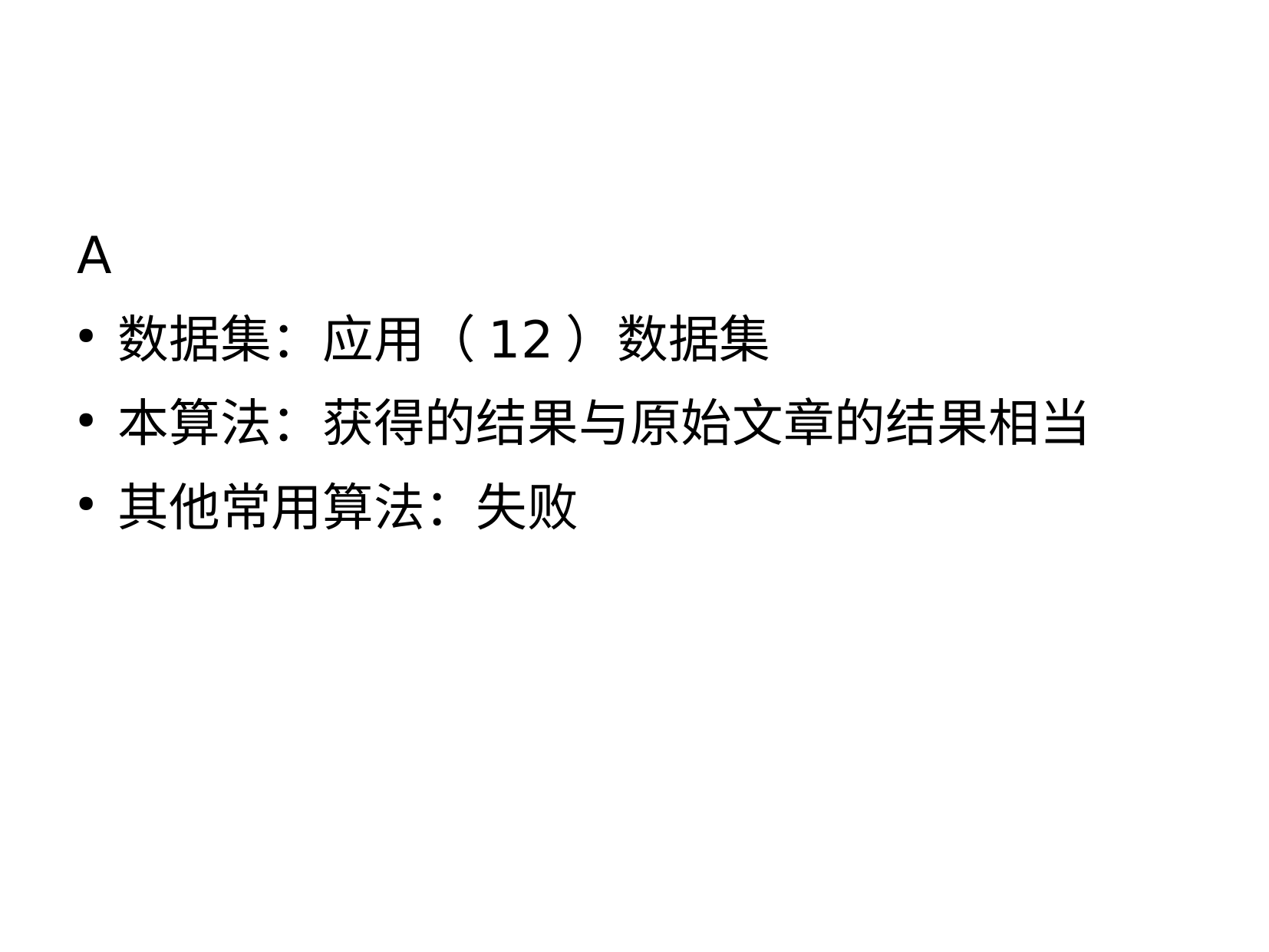

A
数据集：应用（12）数据集
本算法：获得的结果与原始文章的结果相当
其他常用算法：失败